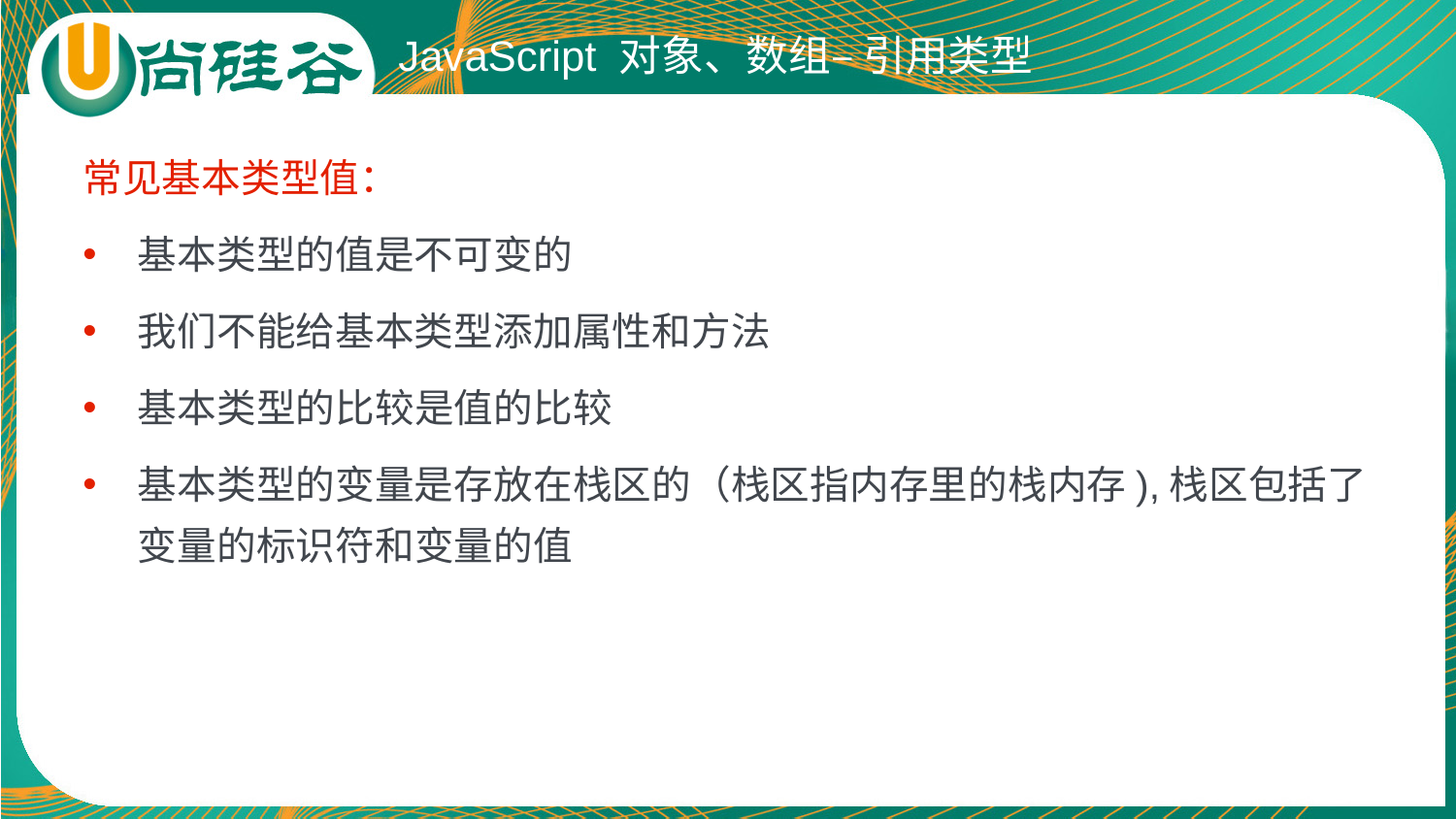

# JavaScript 对象、数组– 引用类型
常见基本类型值：
基本类型的值是不可变的
我们不能给基本类型添加属性和方法
基本类型的比较是值的比较
基本类型的变量是存放在栈区的（栈区指内存里的栈内存),栈区包括了变量的标识符和变量的值